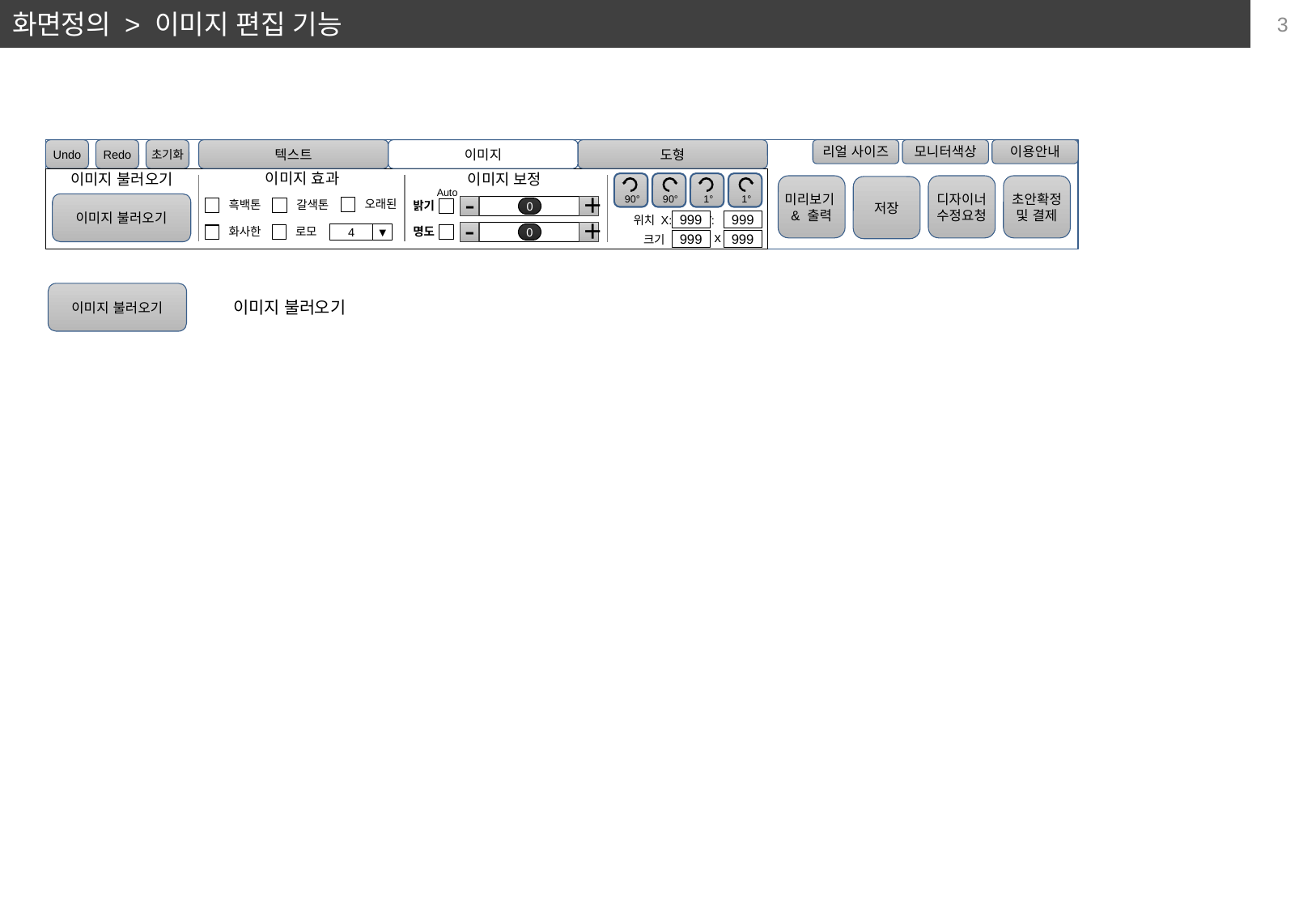

# 화면정의 > 이미지 편집 기능
3
리얼 사이즈
모니터색상
이용안내

Undo
Redo
초기화
텍스트
이미지
도형

이미지 효과
이미지 불러오기
이미지 보정

 90°

 90°

 1°

 1°

미리보기
& 출력
디자이너
수정요청
초안확정
및 결제
저장
Auto
오래된

흑백톤

갈색톤

밝기
이미지 불러오기
-

0
+

위치 X:          Y:
999
999
로모

명도
화사한

-

0
+
x
크기
999
999
4
▼

이미지 불러오기
이미지 불러오기